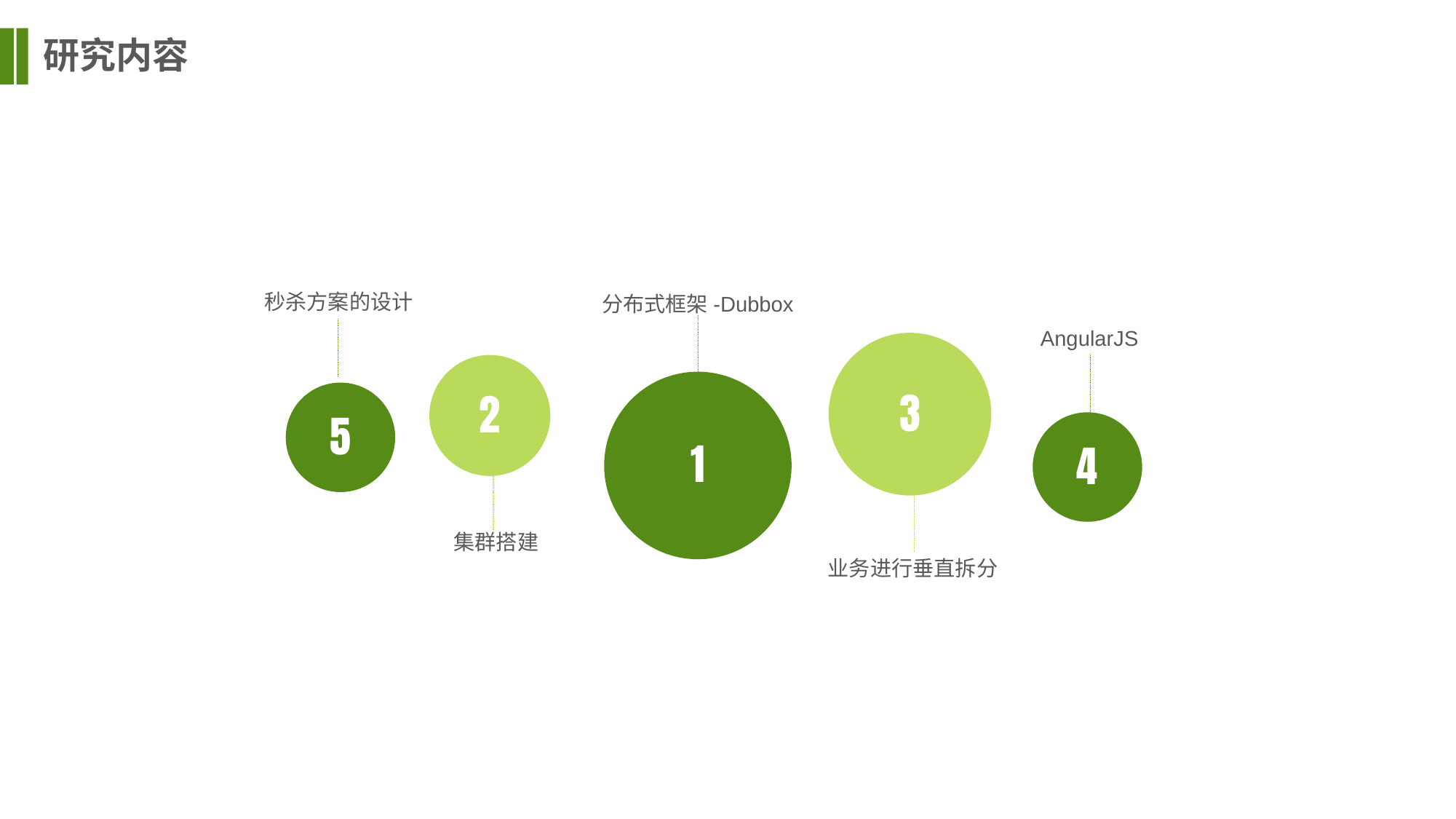

研究内容

秒杀方案的设计
分布式框架-Dubbox
AngularJS
3
2
1
5
4
集群搭建
业务进行垂直拆分